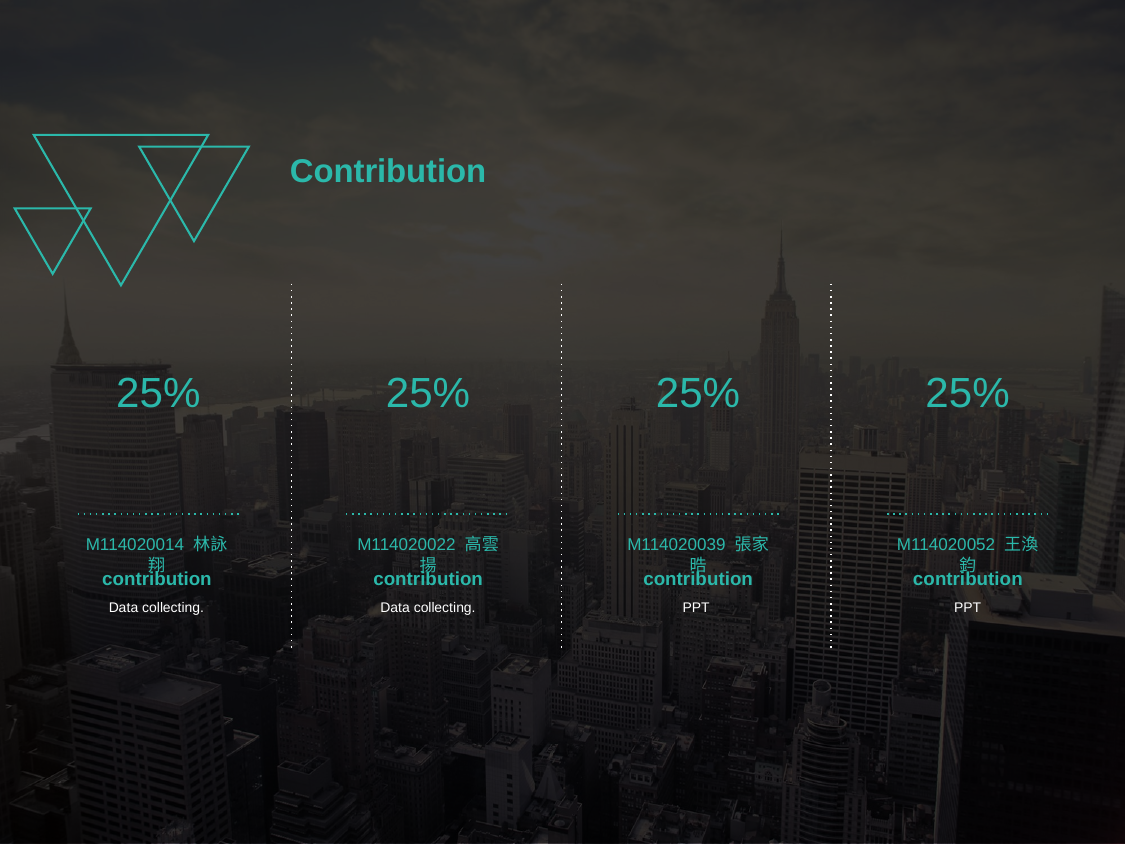

Contribution

25%
25%
25%
25%
M114020014 林詠翔

contribution
M114020022 高雲揚

contribution

M114020039 張家晧

contribution

M114020052 王渙鈞

contribution

Data collecting.
Data collecting.
PPT
PPT